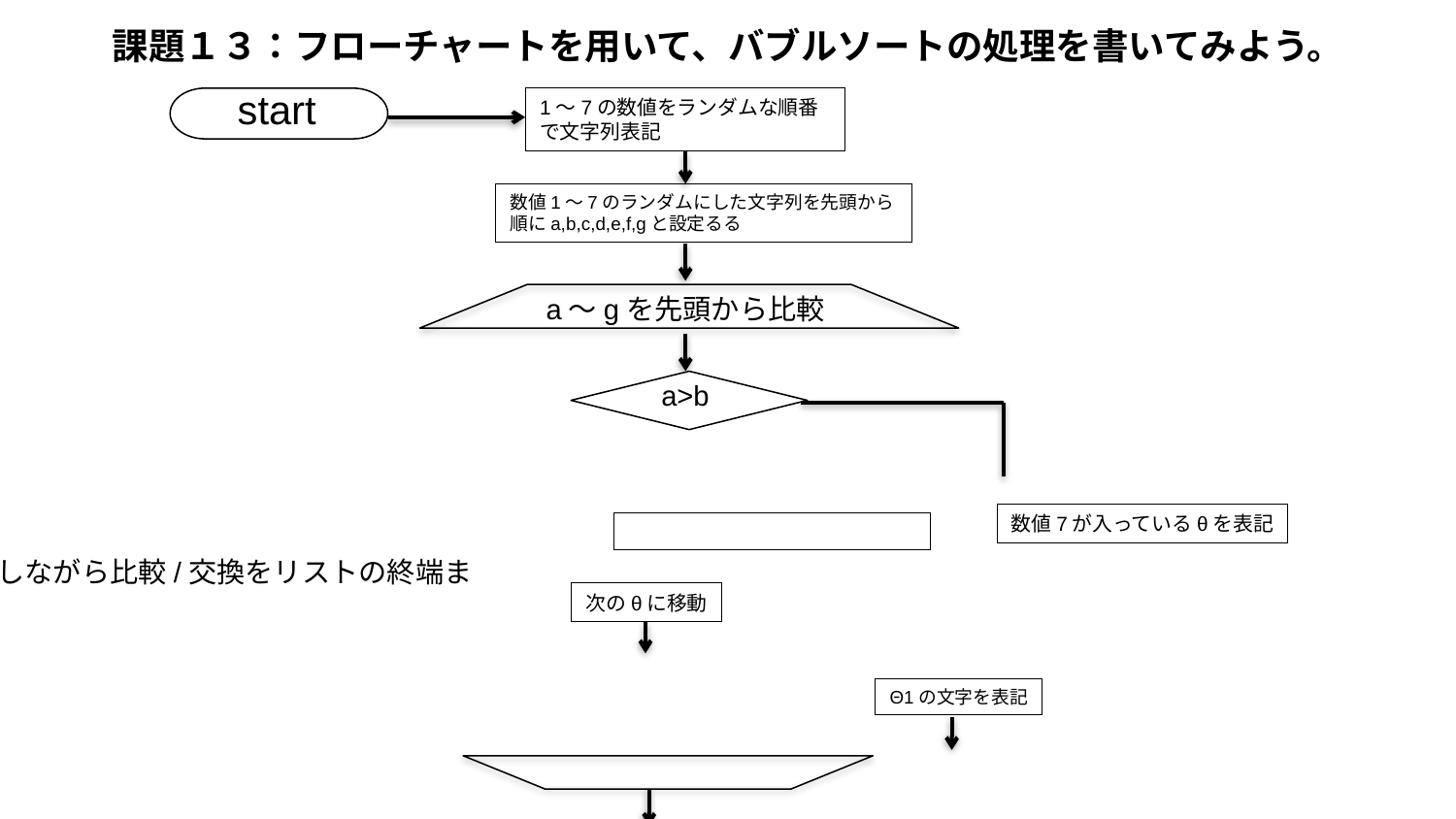

課題１３：フローチャートを用いて、バブルソートの処理を書いてみよう。

start

1〜7の数値をランダムな順番で文字列表記
数値1〜7のランダムにした文字列を先頭から
順にa,b,c,d,e,f,gと設定るる
a〜gを先頭から比較

a>b
数値7が入っているθを表記

先頭の要素移動しながら比較/交換をリストの終端まで繰り返す
次のθに移動
Θ1の文字を表記

探索完了

end